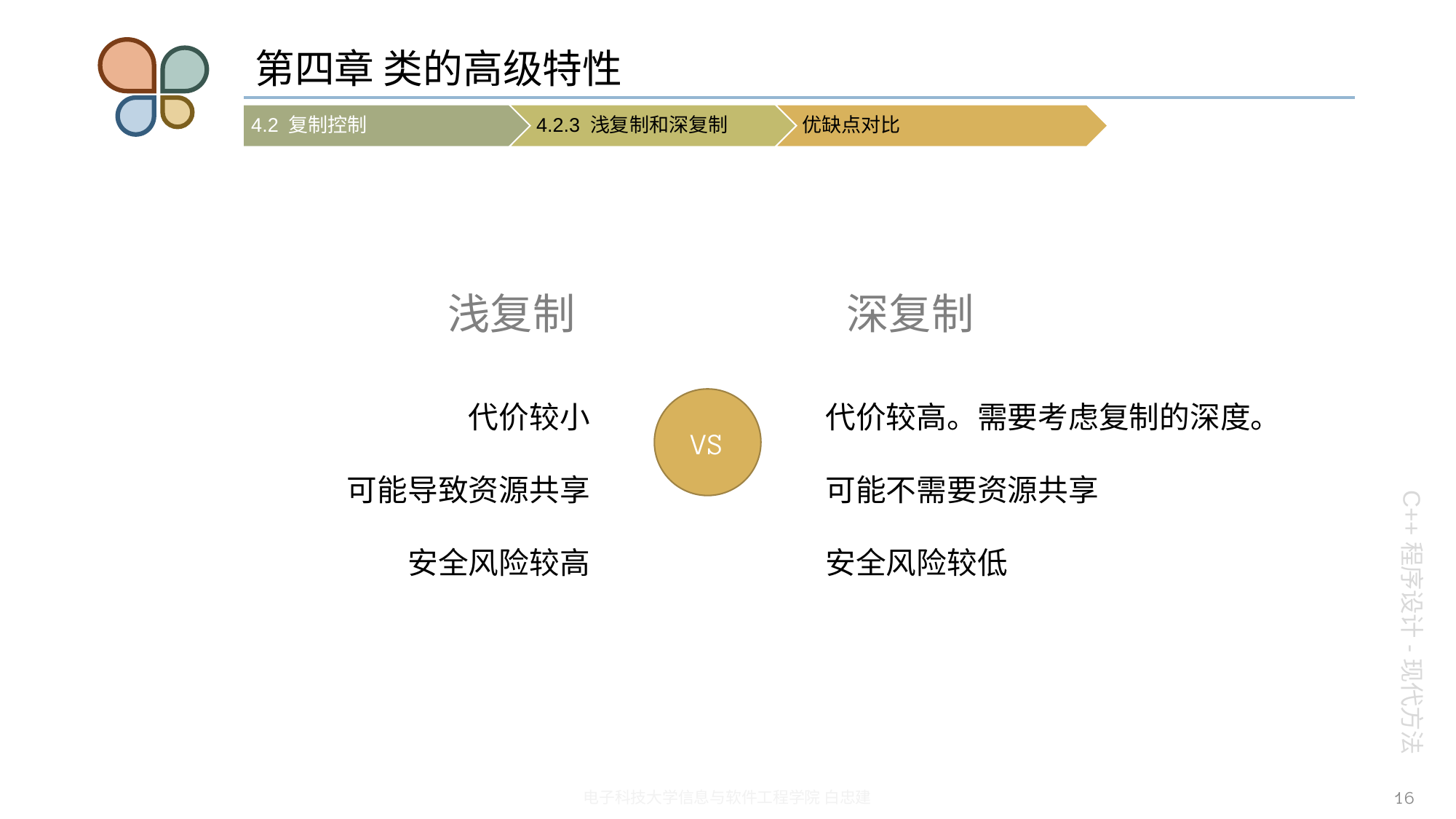

# 第四章 类的高级特性
4.2 复制控制
4.2.3 浅复制和深复制
优缺点对比
浅复制
深复制
VS
代价较小

可能导致资源共享

安全风险较高
代价较高。需要考虑复制的深度。

可能不需要资源共享

安全风险较低
16